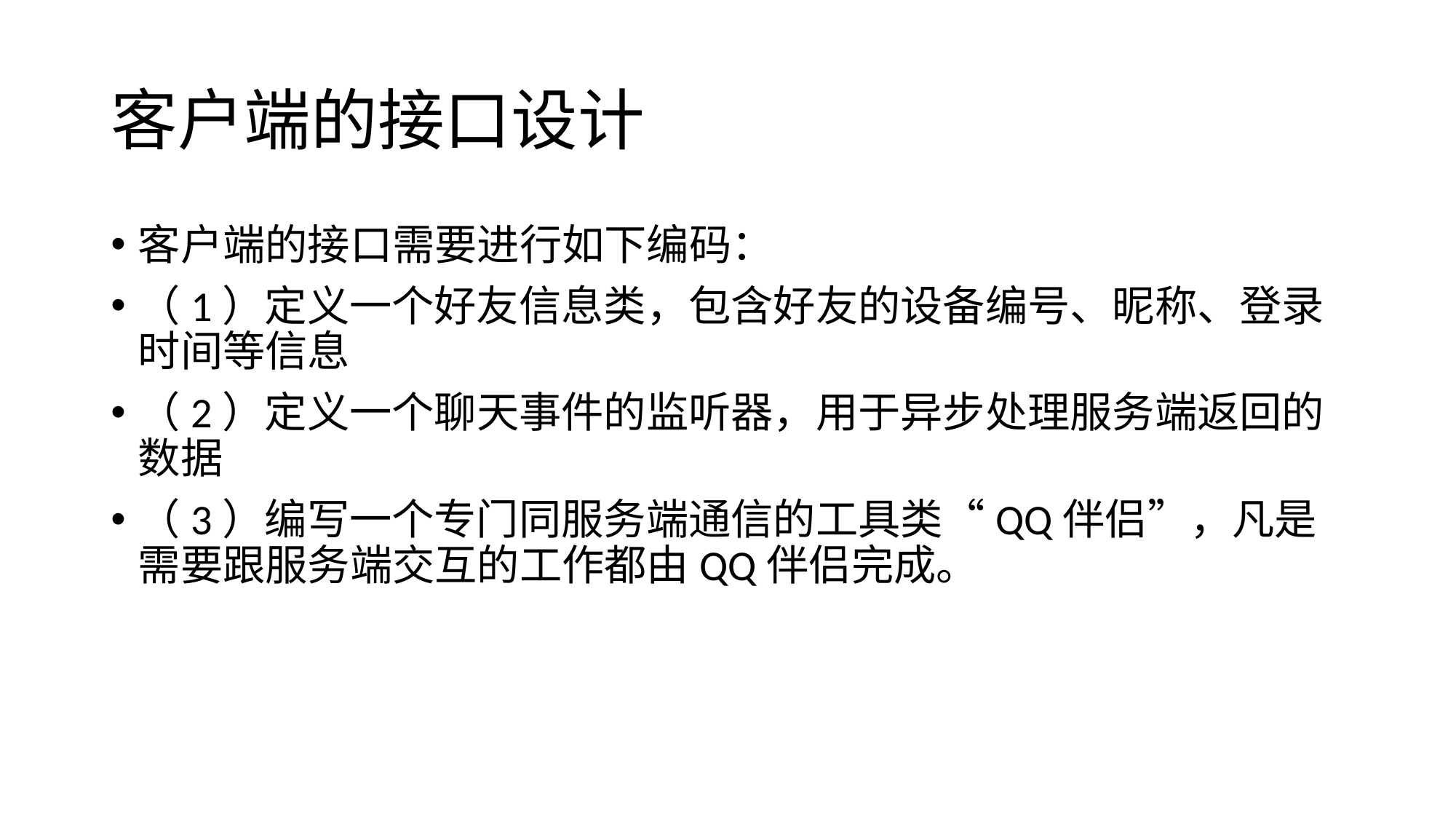

# 客户端的接口设计
客户端的接口需要进行如下编码：
（1）定义一个好友信息类，包含好友的设备编号、昵称、登录时间等信息
（2）定义一个聊天事件的监听器，用于异步处理服务端返回的数据
（3）编写一个专门同服务端通信的工具类“QQ伴侣”，凡是需要跟服务端交互的工作都由QQ伴侣完成。